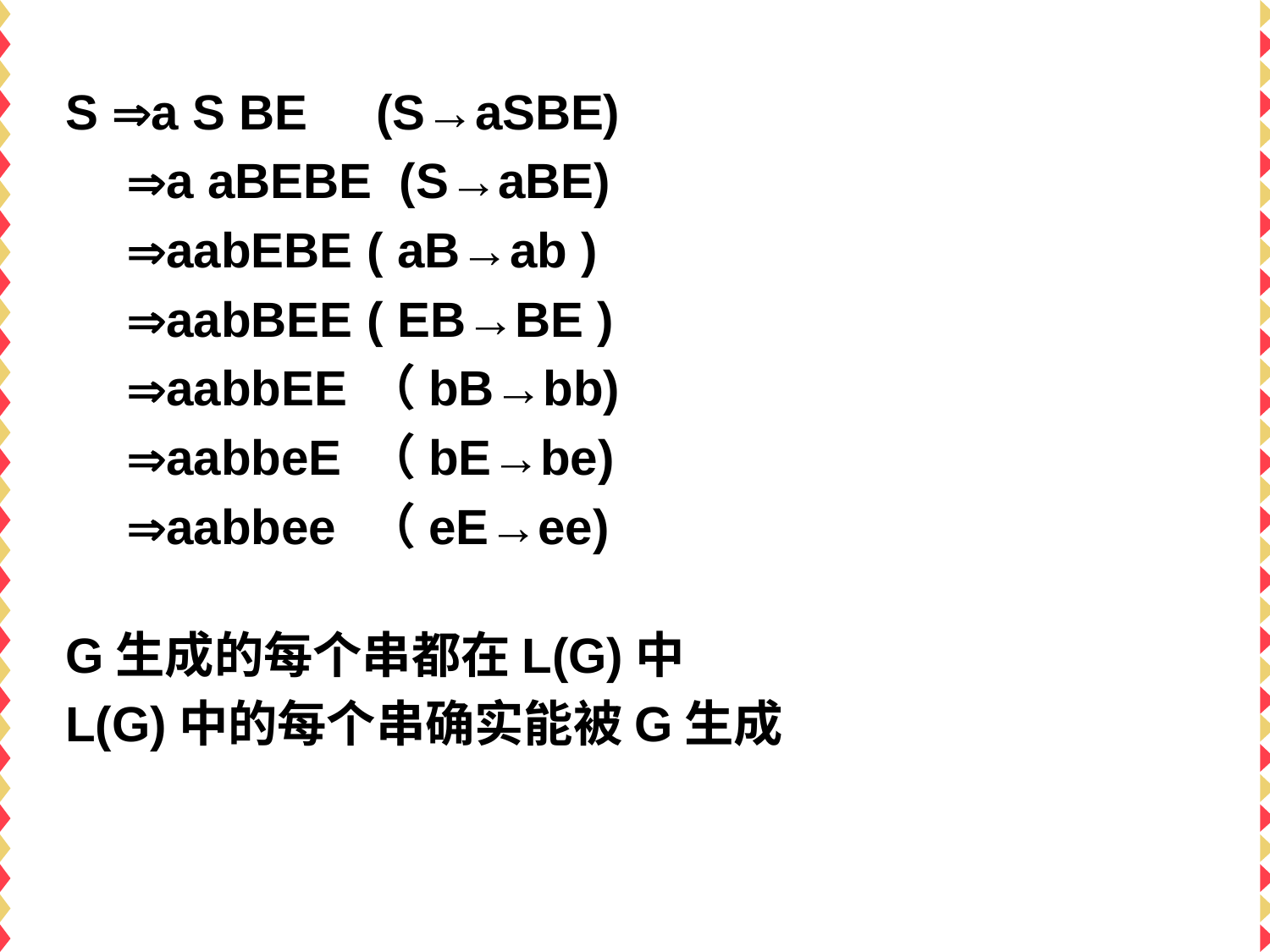

S ⇒a S BE     (S→aSBE)
	 ⇒a aBEBE  (S→aBE)
	 ⇒aabEBE 	( aB→ab )
	 ⇒aabBEE 	( EB→BE )
	 ⇒aabbEE 	（bB→bb)
	 ⇒aabbeE 	（bE→be)
	 ⇒aabbee 	（eE→ee)
G生成的每个串都在L(G)中
L(G)中的每个串确实能被G生成